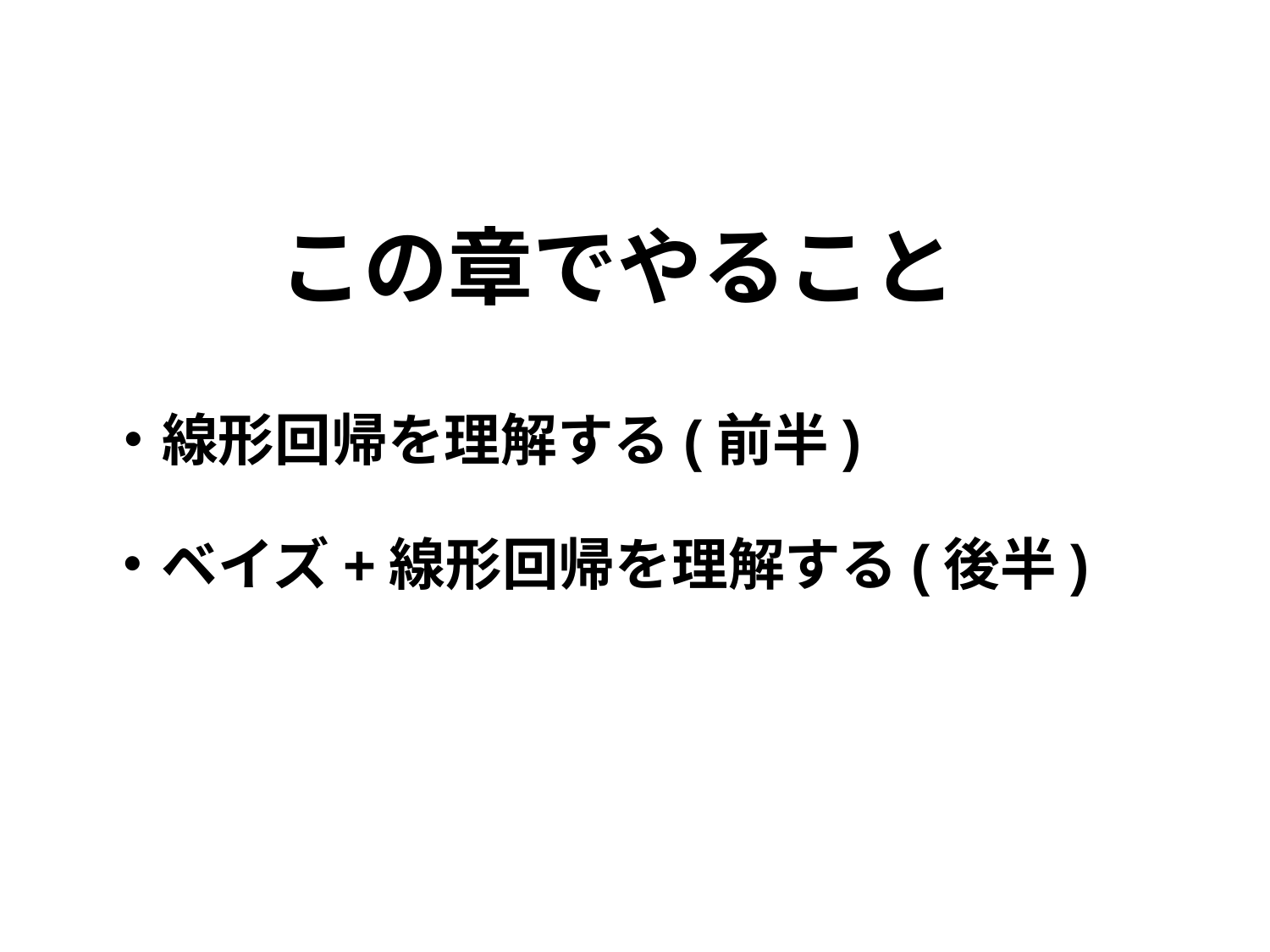

この章でやること
・線形回帰を理解する(前半)
・ベイズ+線形回帰を理解する(後半)